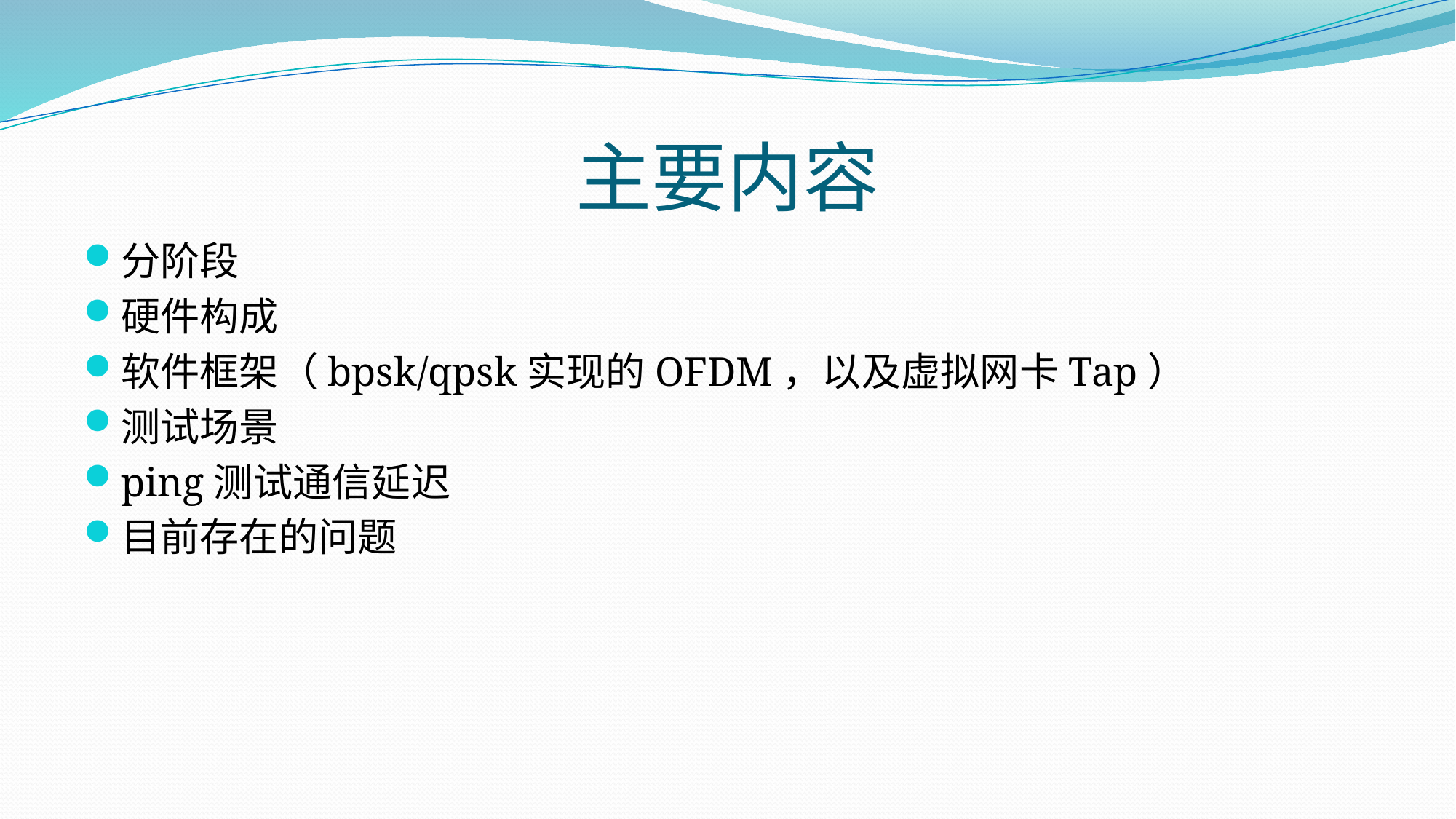

# 主要内容
分阶段
硬件构成
软件框架（bpsk/qpsk实现的OFDM，以及虚拟网卡Tap）
测试场景
ping测试通信延迟
目前存在的问题